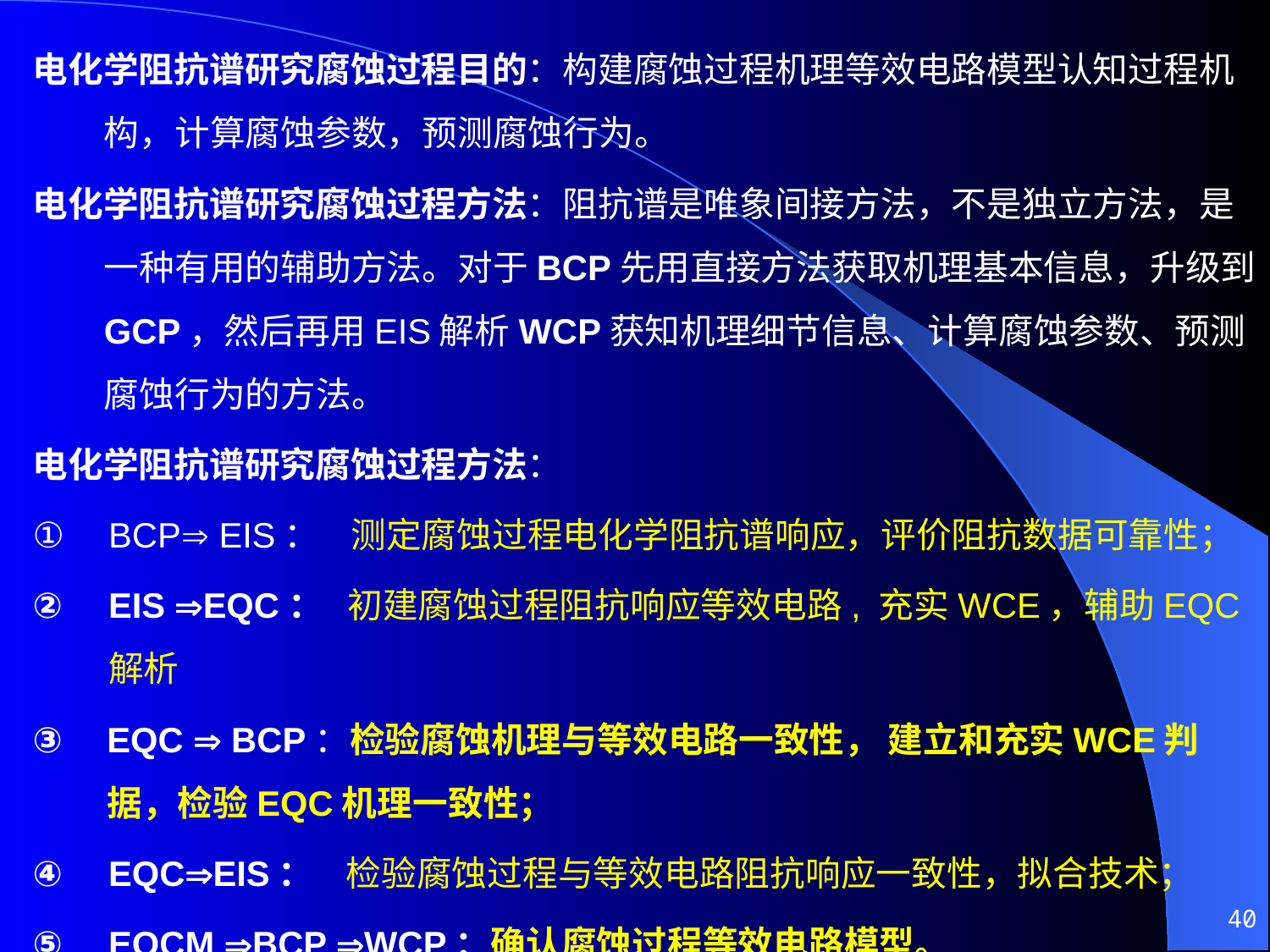

电化学阻抗谱研究腐蚀过程目的：构建腐蚀过程机理等效电路模型认知过程机构，计算腐蚀参数，预测腐蚀行为。
电化学阻抗谱研究腐蚀过程方法：阻抗谱是唯象间接方法，不是独立方法，是一种有用的辅助方法。对于BCP先用直接方法获取机理基本信息，升级到GCP，然后再用EIS解析WCP获知机理细节信息、计算腐蚀参数、预测腐蚀行为的方法。
电化学阻抗谱研究腐蚀过程方法：
BCP⇒ EIS：    测定腐蚀过程电化学阻抗谱响应，评价阻抗数据可靠性；
EIS ⇒EQC：   初建腐蚀过程阻抗响应等效电路, 充实WCE，辅助EQC解析
EQC ⇒ BCP：检验腐蚀机理与等效电路一致性， 建立和充实WCE判据，检验EQC机理一致性；
EQC⇒EIS：    检验腐蚀过程与等效电路阻抗响应一致性，拟合技术；
EQCM ⇒BCP ⇒WCP：确认腐蚀过程等效电路模型。
40